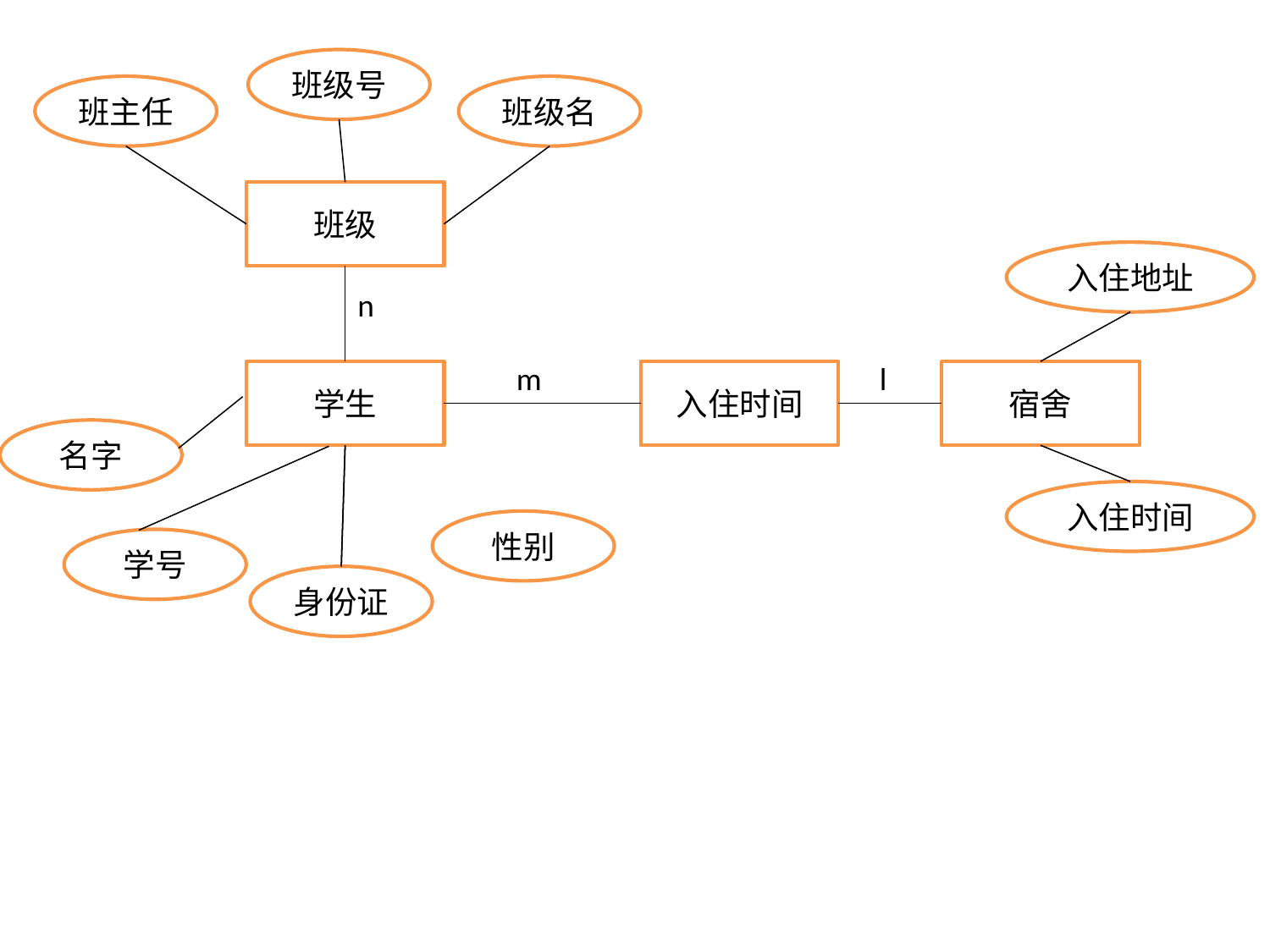

班级号
班主任
班级名
班级
入住地址
n
m
l
学生
入住时间
宿舍
名字
入住时间
性别
学号
身份证